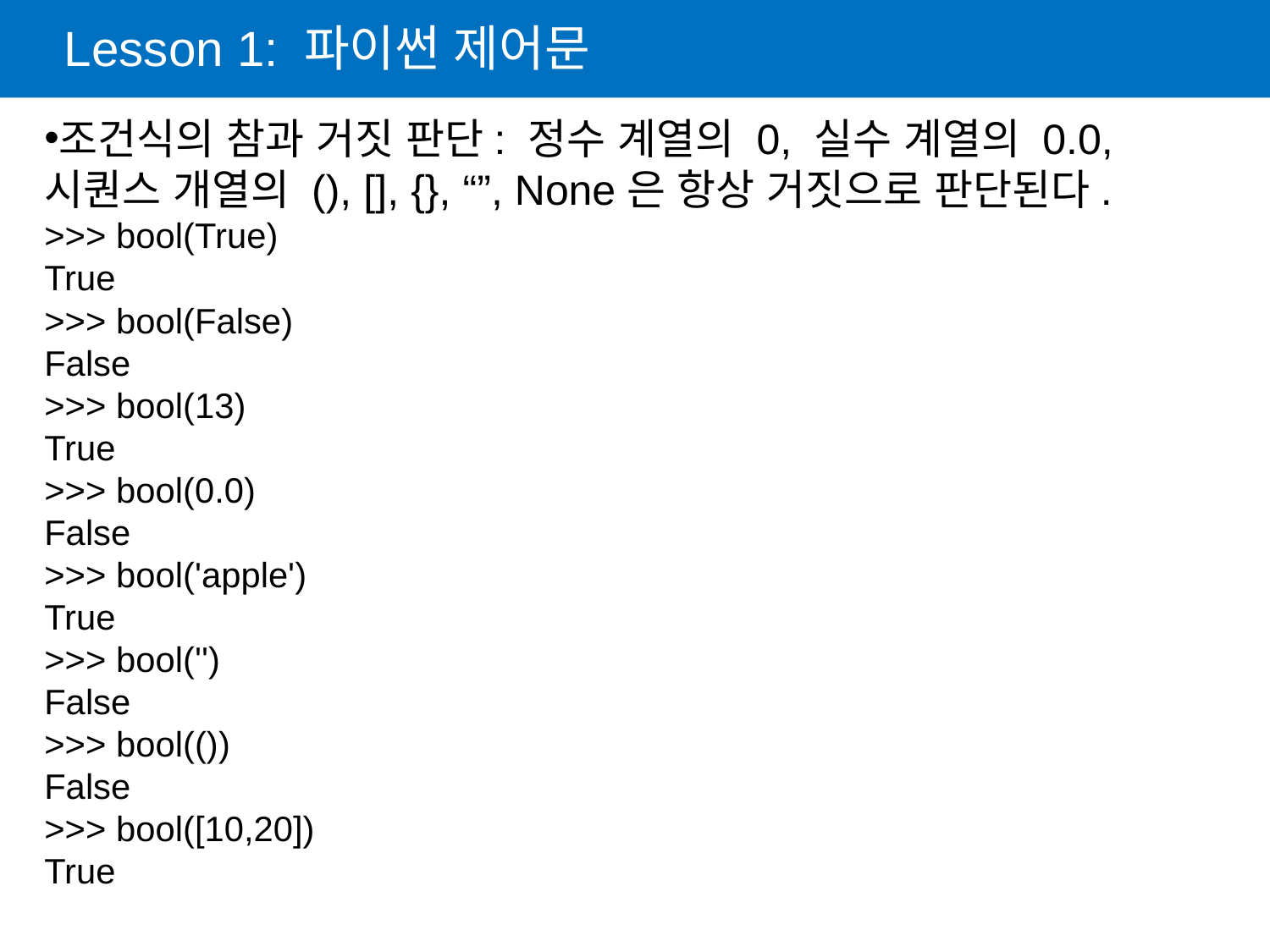

# Lesson 1: 파이썬 제어문
조건식의 참과 거짓 판단: 정수 계열의 0, 실수 계열의 0.0, 시퀀스 개열의 (), [], {}, “”, None은 항상 거짓으로 판단된다.
>>> bool(True)
True
>>> bool(False)
False
>>> bool(13)
True
>>> bool(0.0)
False
>>> bool('apple')
True
>>> bool('')
False
>>> bool(())
False
>>> bool([10,20])
True